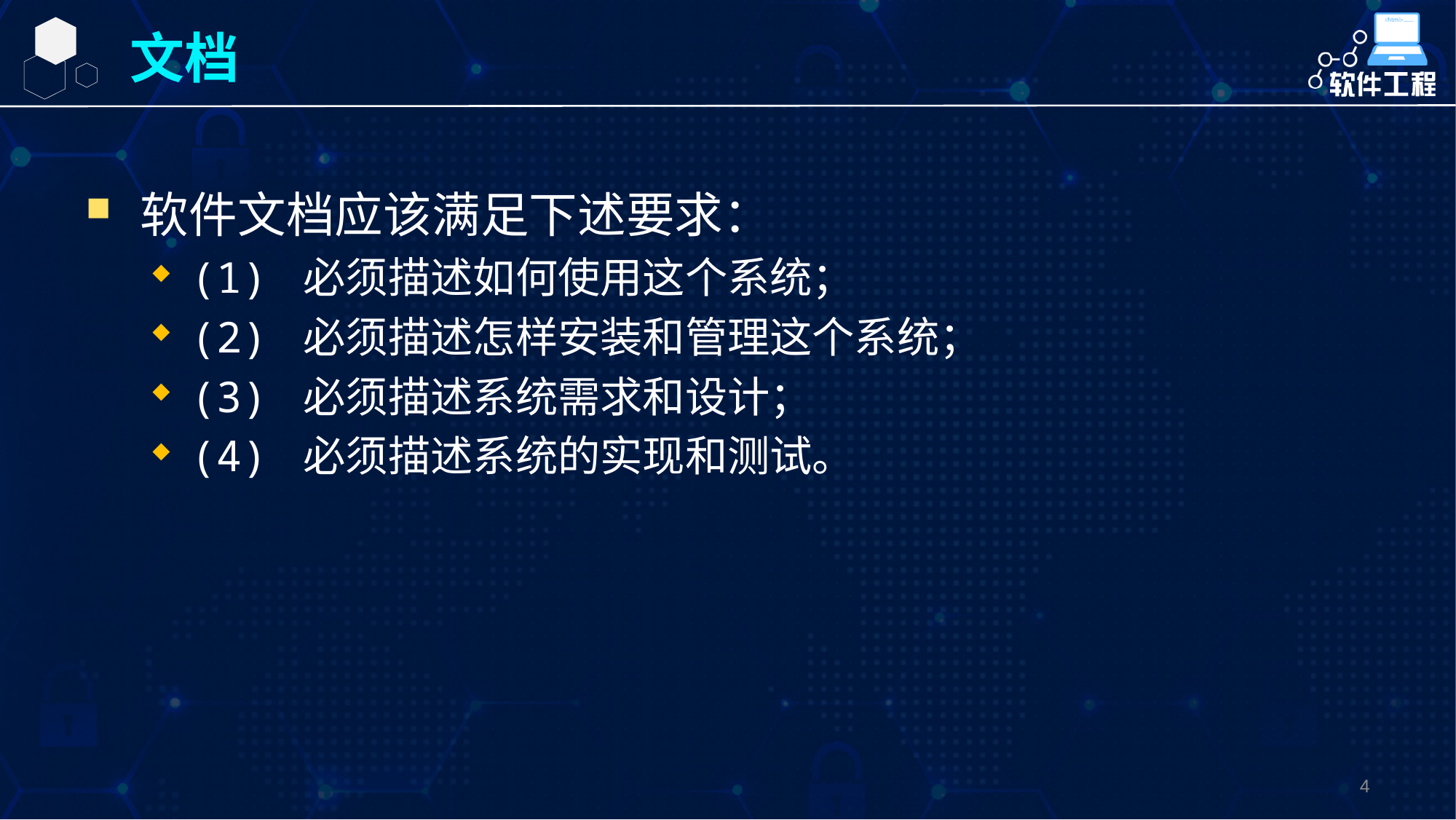

文档
软件文档应该满足下述要求：
(1) 必须描述如何使用这个系统；
(2) 必须描述怎样安装和管理这个系统；
(3) 必须描述系统需求和设计；
(4) 必须描述系统的实现和测试。

4